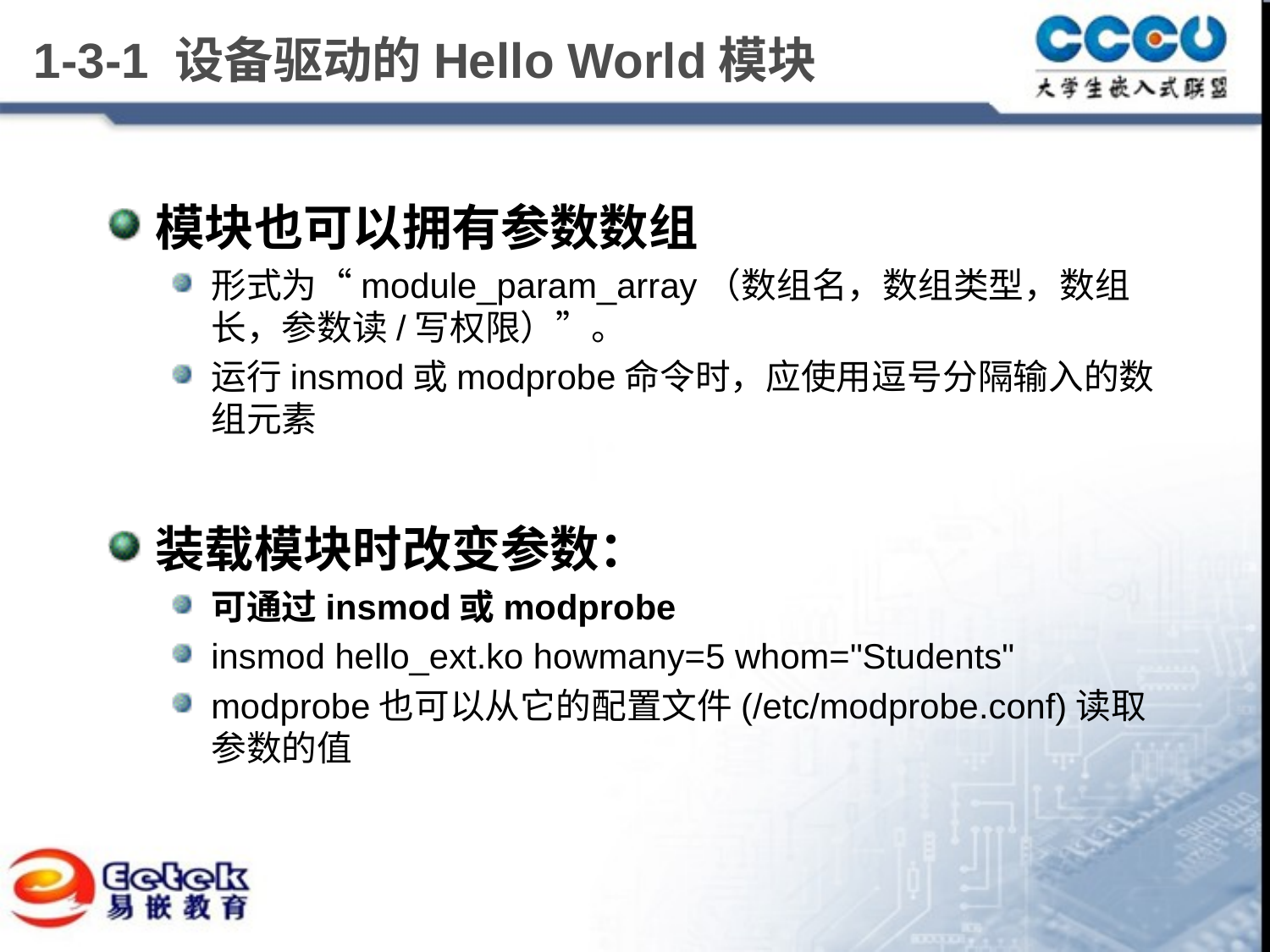

# 1-3-1 设备驱动的Hello World模块
模块也可以拥有参数数组
形式为“module_param_array（数组名，数组类型，数组长，参数读/写权限）”。
运行insmod或modprobe命令时，应使用逗号分隔输入的数组元素

装载模块时改变参数：
可通过insmod或modprobe
insmod hello_ext.ko howmany=5 whom="Students"
modprobe也可以从它的配置文件(/etc/modprobe.conf)读取参数的值